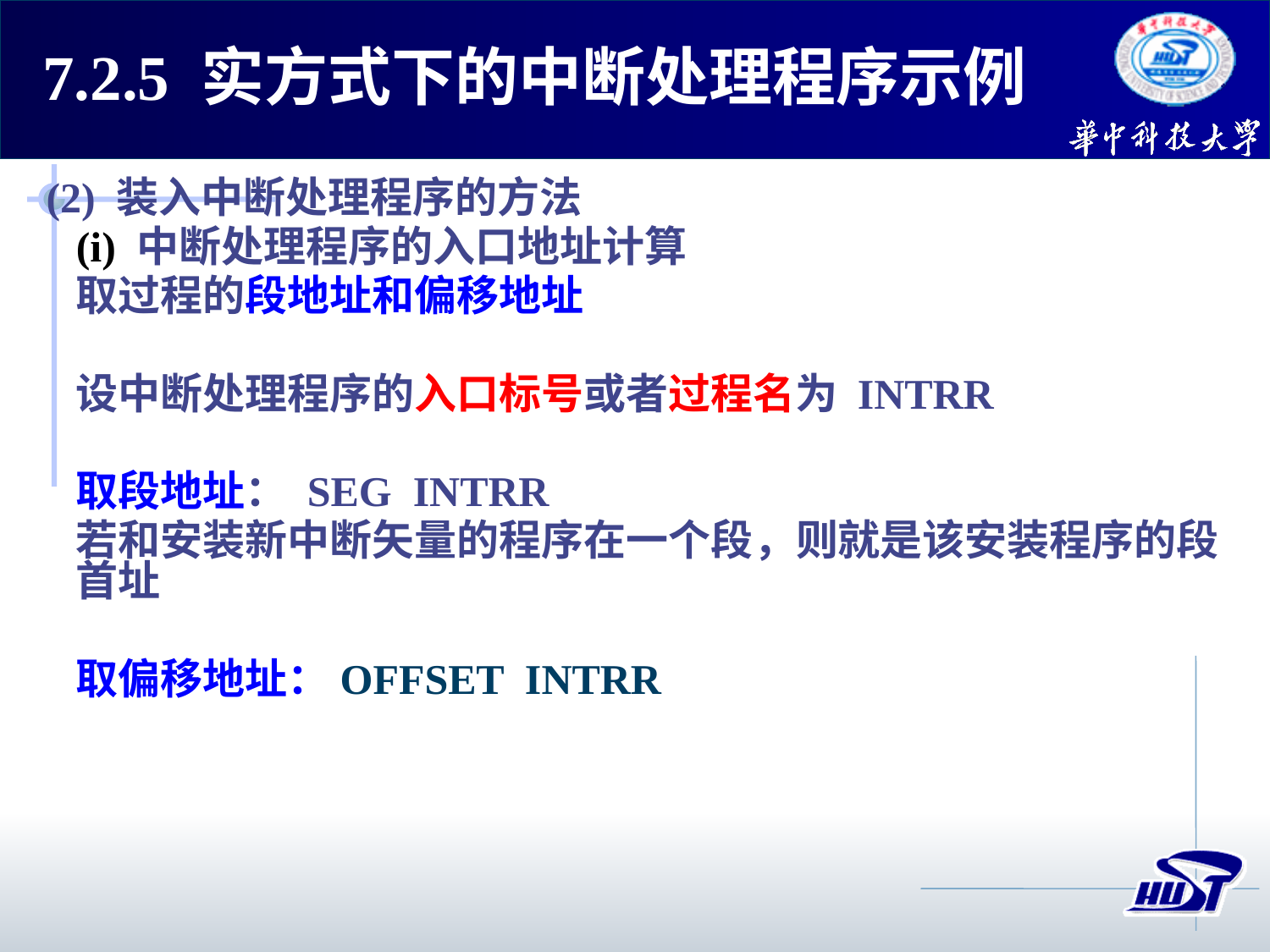

7.2.5 实方式下的中断处理程序示例
(2) 装入中断处理程序的方法
(i) 中断处理程序的入口地址计算
取过程的段地址和偏移地址

设中断处理程序的入口标号或者过程名为 INTRR

取段地址： SEG  INTRR
若和安装新中断矢量的程序在一个段，则就是该安装程序的段首址

取偏移地址：OFFSET  INTRR